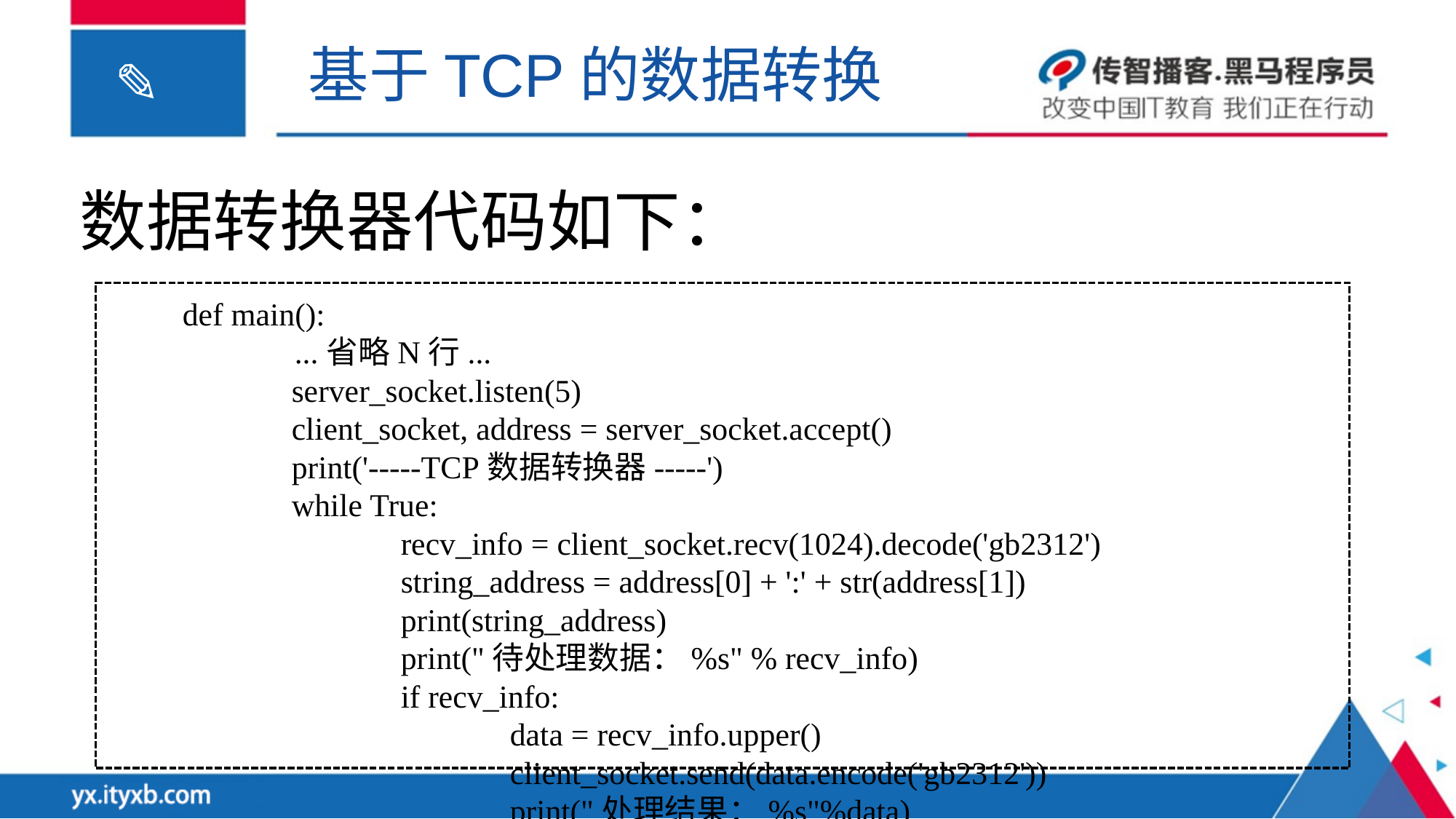

基于TCP的数据转换
数据转换器代码如下：

def main():
              ...省略N行...
	server_socket.listen(5)
	client_socket, address = server_socket.accept()
	print('-----TCP数据转换器-----')
	while True:
		recv_info = client_socket.recv(1024).decode('gb2312')
		string_address = address[0] + ':' + str(address[1])
		print(string_address)
		print("待处理数据：%s" % recv_info)
		if recv_info:
			data = recv_info.upper()
			client_socket.send(data.encode('gb2312'))
			print("处理结果：%s"%data)
		else:
			print('exit')
                                         client_socket.close()
			break
	server_socket.close()